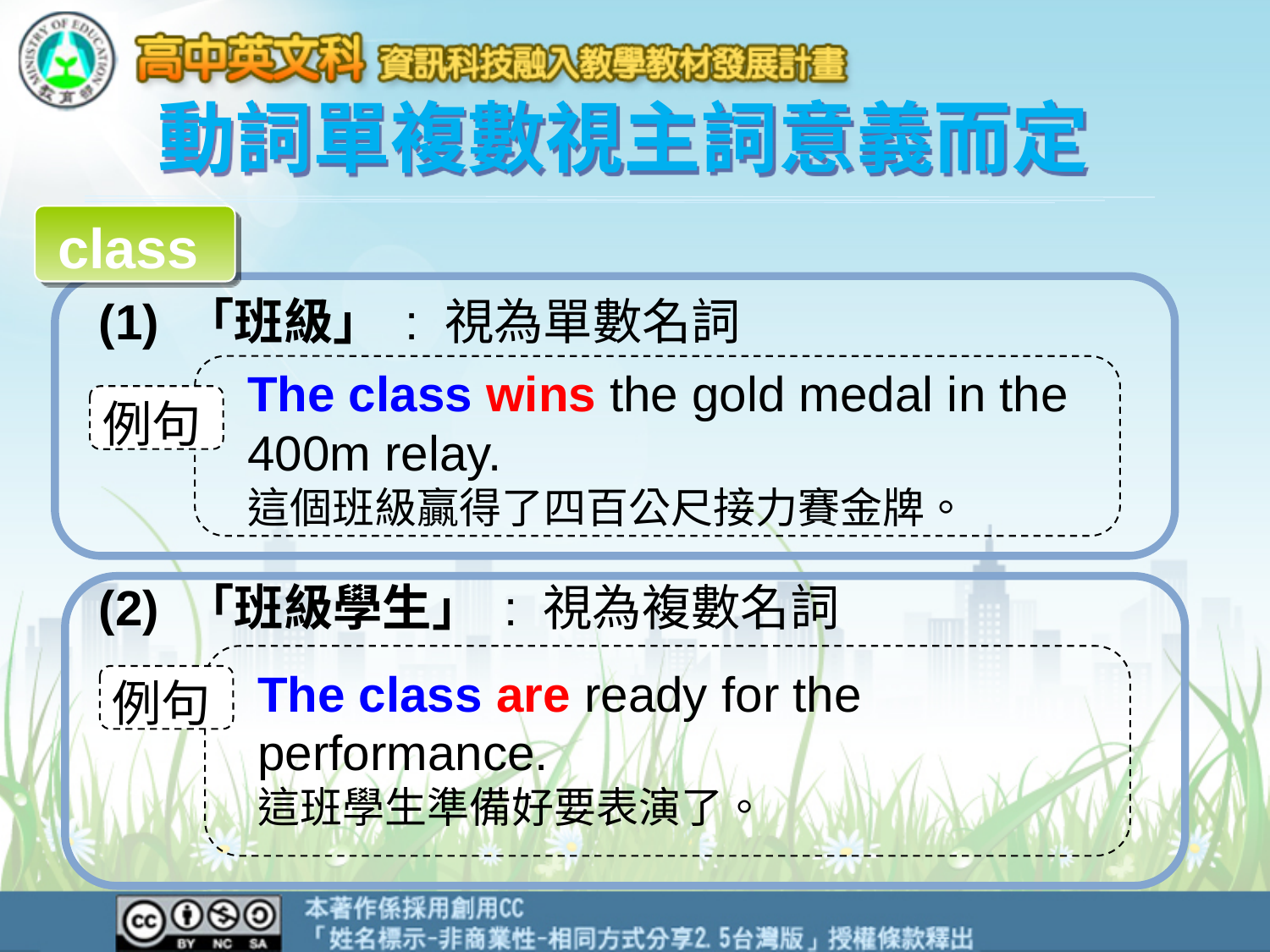

動詞單複數視主詞意義而定

class
   (1) 「班級」 : 視為單數名詞

   (2) 「班級學生」 : 視為複數名詞

The class wins the gold medal in the
400m relay.
這個班級贏得了四百公尺接力賽金牌。

例句

The class are ready for the
performance.
這班學生準備好要表演了。

例句